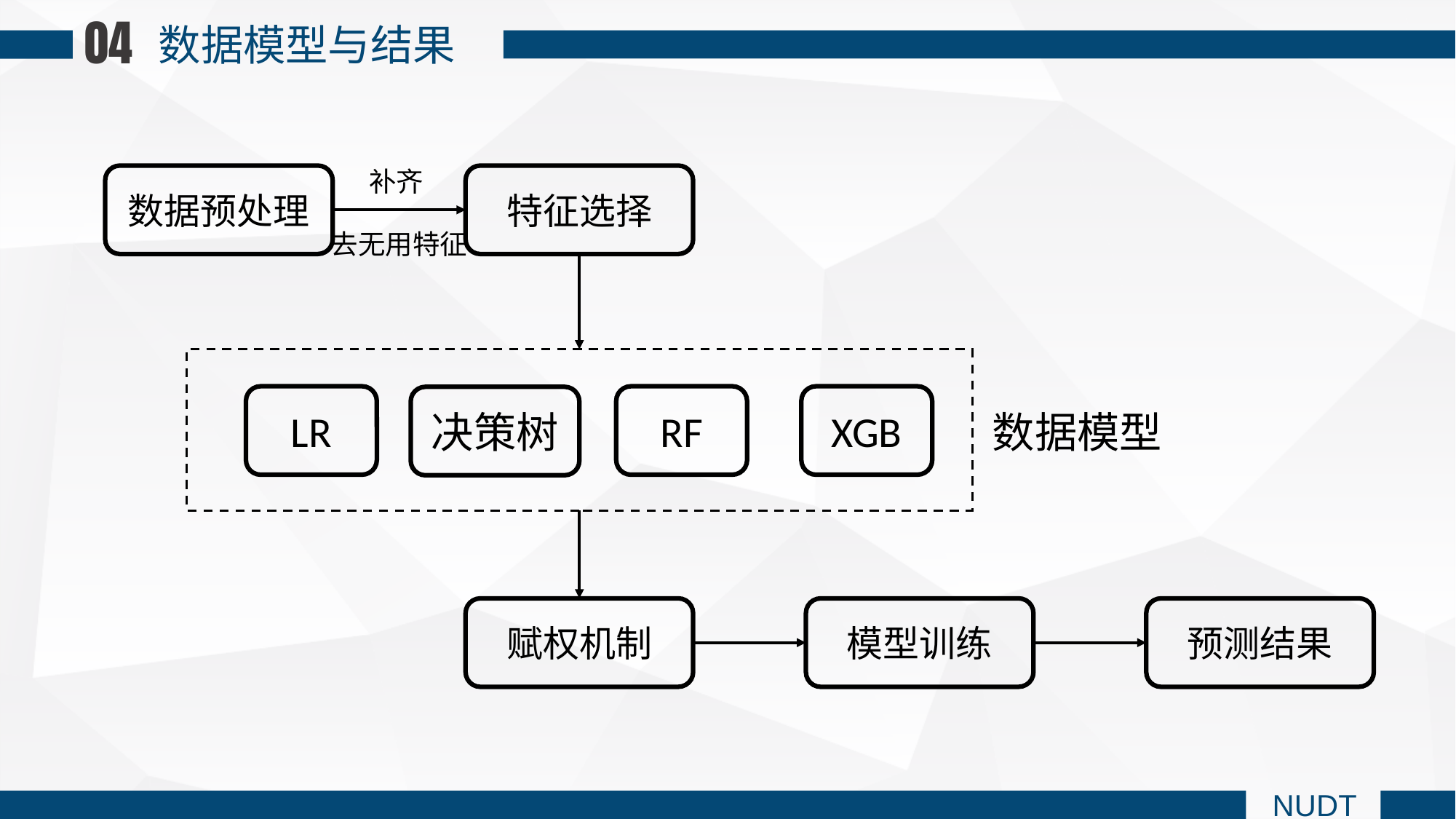

04
数据模型与结果

补齐
数据预处理
特征选择
去无用特征

LR
RF
XGB
决策树
数据模型
赋权机制
模型训练
预测结果
NUDT